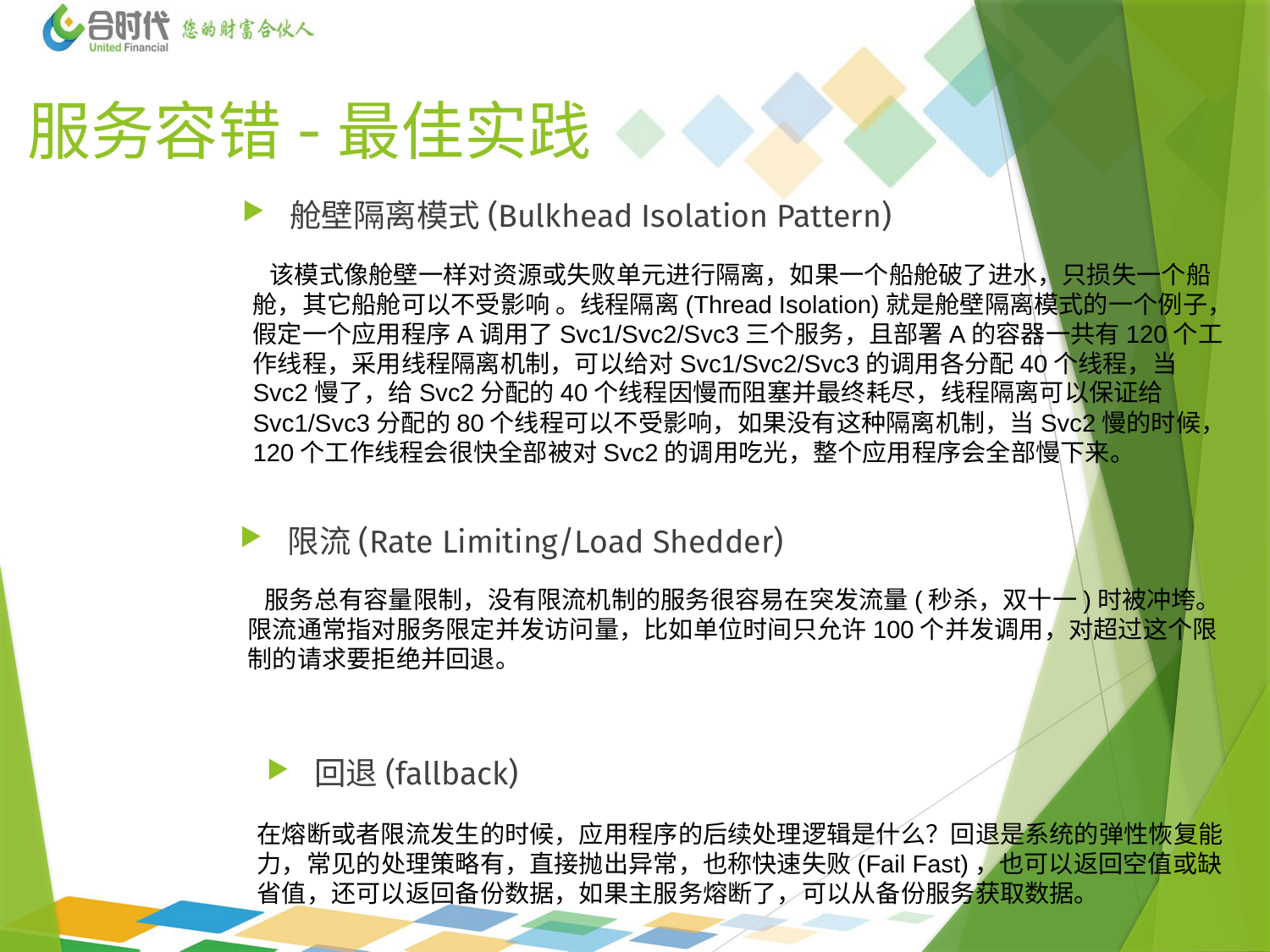

# 服务容错-最佳实践
舱壁隔离模式(Bulkhead Isolation Pattern)
  该模式像舱壁一样对资源或失败单元进行隔离，如果一个船舱破了进水，只损失一个船舱，其它船舱可以不受影响 。线程隔离(Thread Isolation)就是舱壁隔离模式的一个例子，假定一个应用程序A调用了Svc1/Svc2/Svc3三个服务，且部署A的容器一共有120个工作线程，采用线程隔离机制，可以给对Svc1/Svc2/Svc3的调用各分配40个线程，当Svc2慢了，给Svc2分配的40个线程因慢而阻塞并最终耗尽，线程隔离可以保证给Svc1/Svc3分配的80个线程可以不受影响，如果没有这种隔离机制，当Svc2慢的时候，120个工作线程会很快全部被对Svc2的调用吃光，整个应用程序会全部慢下来。
限流(Rate Limiting/Load Shedder)
  服务总有容量限制，没有限流机制的服务很容易在突发流量(秒杀，双十一)时被冲垮。限流通常指对服务限定并发访问量，比如单位时间只允许100个并发调用，对超过这个限制的请求要拒绝并回退。
回退(fallback)
在熔断或者限流发生的时候，应用程序的后续处理逻辑是什么？回退是系统的弹性恢复能力，常见的处理策略有，直接抛出异常，也称快速失败(Fail Fast)，也可以返回空值或缺省值，还可以返回备份数据，如果主服务熔断了，可以从备份服务获取数据。